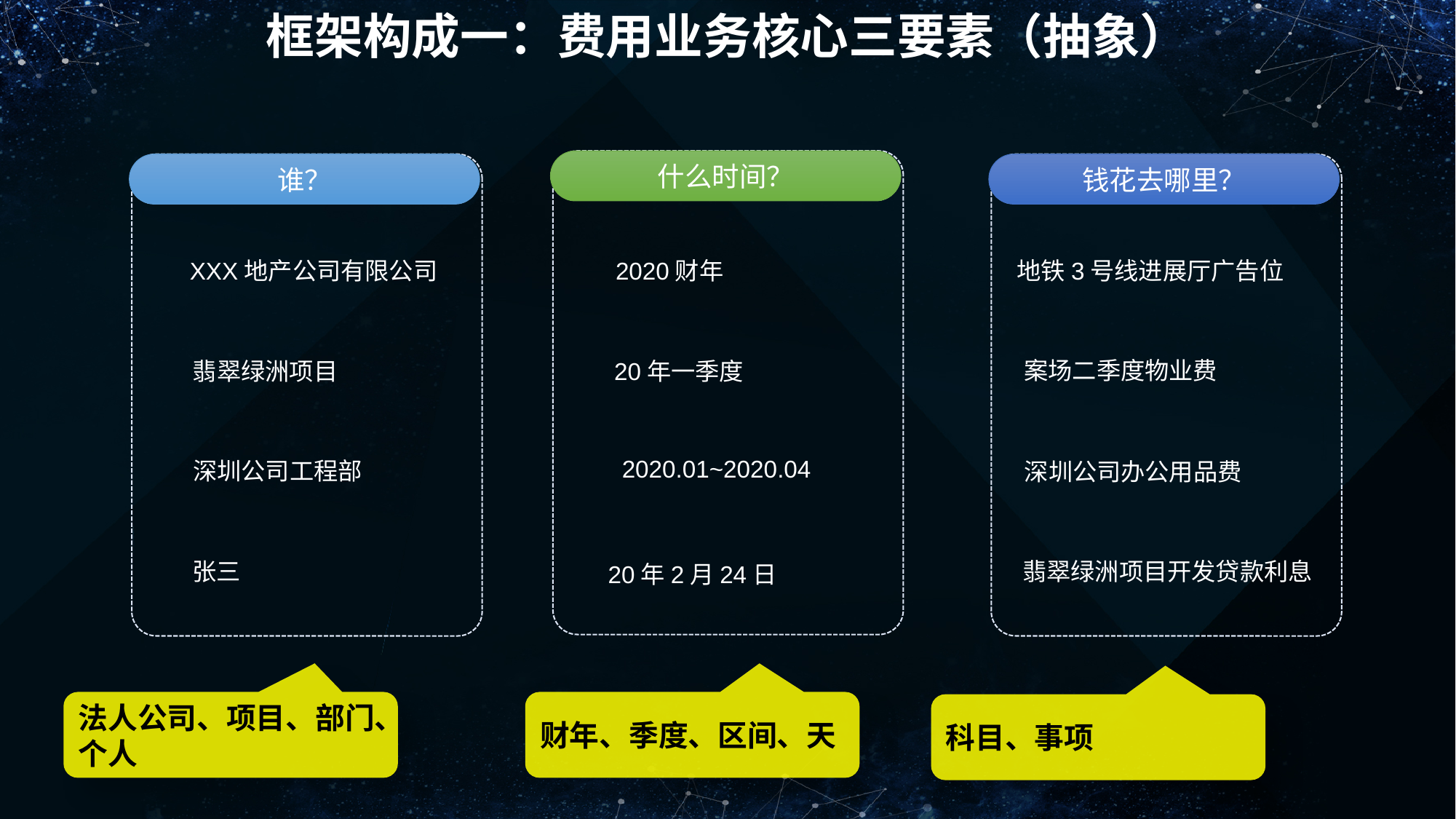

框架构成一：费用业务核心三要素（抽象）
什么时间？

谁？

钱花去哪里？

XXX地产公司有限公司
2020财年
地铁3号线进展厅广告位
案场二季度物业费
20年一季度
翡翠绿洲项目
2020.01~2020.04
深圳公司工程部
深圳公司办公用品费
张三
翡翠绿洲项目开发贷款利息
20年2月24日
法人公司、项目、部门、个人
财年、季度、区间、天
科目、事项